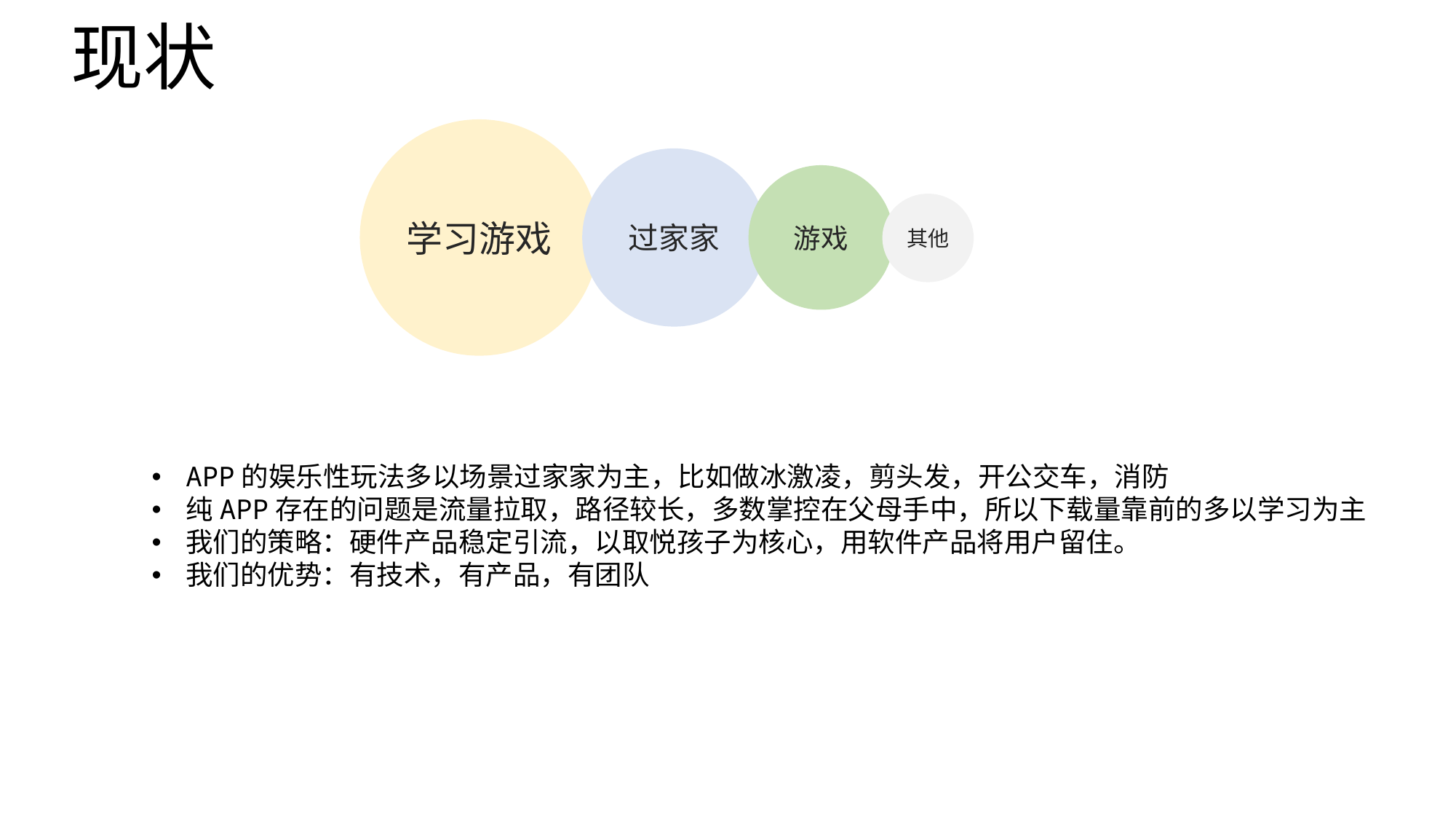

现状
学习游戏
过家家
游戏
其他
APP的娱乐性玩法多以场景过家家为主，比如做冰激凌，剪头发，开公交车，消防
纯APP存在的问题是流量拉取，路径较长，多数掌控在父母手中，所以下载量靠前的多以学习为主
我们的策略：硬件产品稳定引流，以取悦孩子为核心，用软件产品将用户留住。
我们的优势：有技术，有产品，有团队